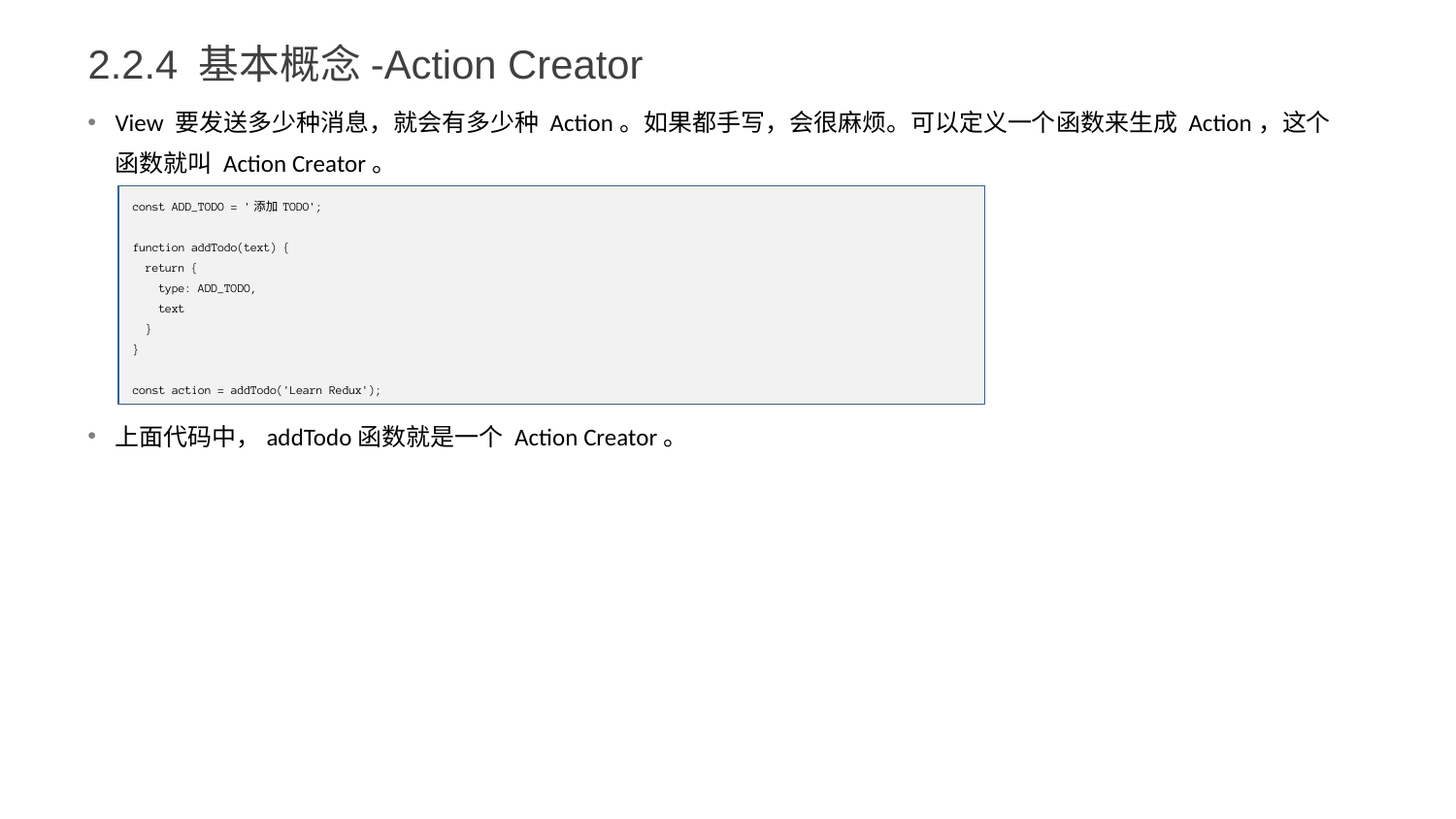

2.2.4 基本概念-Action Creator
View 要发送多少种消息，就会有多少种 Action。如果都手写，会很麻烦。可以定义一个函数来生成 Action，这个函数就叫 Action Creator。

上面代码中，addTodo函数就是一个 Action Creator。
const ADD_TODO = '添加 TODO';

function addTodo(text) {
  return {
    type: ADD_TODO,
    text
  }
}

const action = addTodo('Learn Redux');